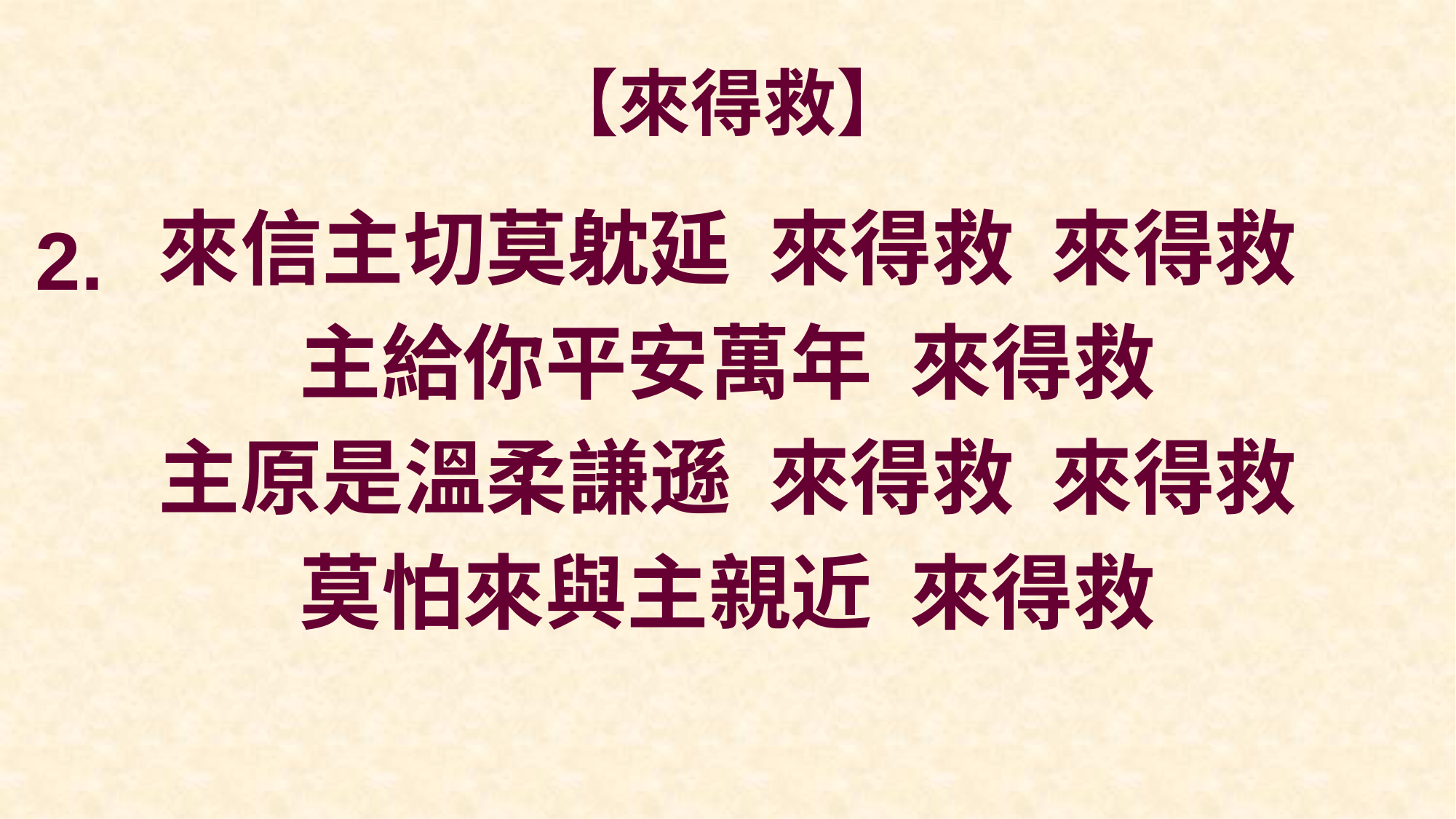

# 【來得救】
來信主切莫躭延  來得救  來得救
主給你平安萬年  來得救
主原是溫柔謙遜  來得救  來得救
莫怕來與主親近  來得救
2.